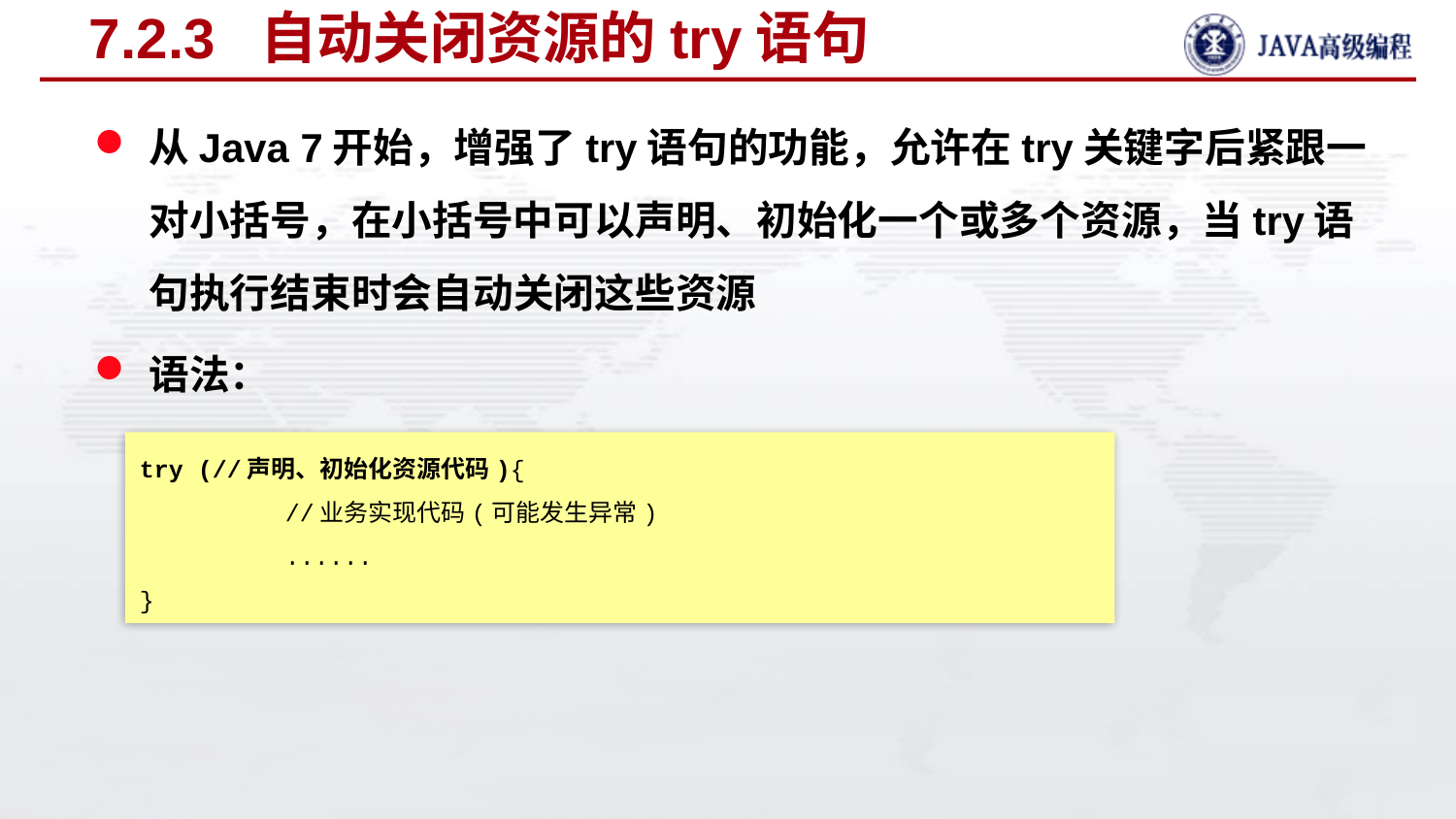

# 7.2.3  自动关闭资源的try语句
从Java 7开始，增强了try语句的功能，允许在try关键字后紧跟一对小括号，在小括号中可以声明、初始化一个或多个资源，当try语句执行结束时会自动关闭这些资源
语法：

try (//声明、初始化资源代码){
	//业务实现代码(可能发生异常)
	......
}